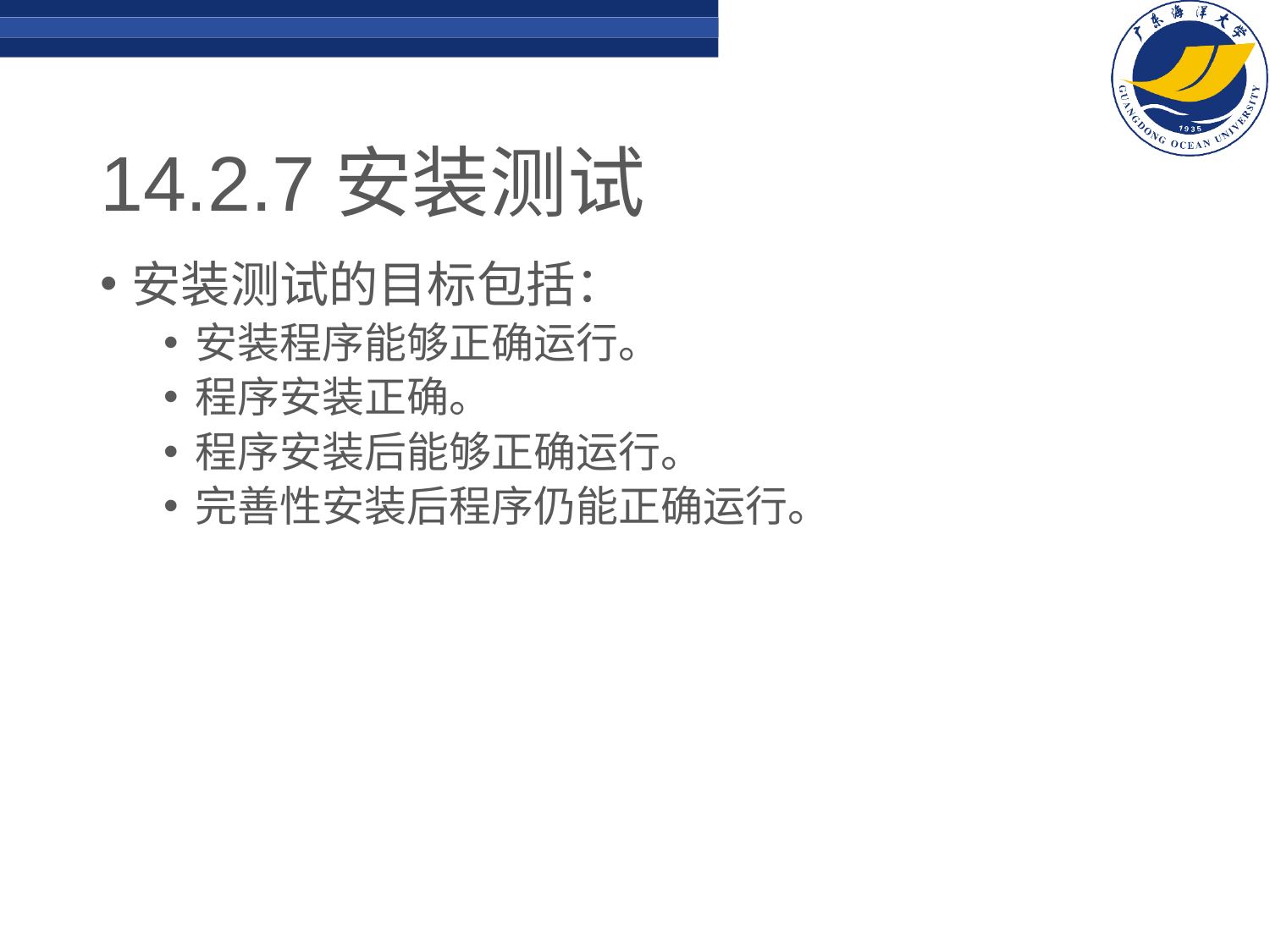

# 14.2.7安装测试
安装测试的目标包括：
安装程序能够正确运行。
程序安装正确。
程序安装后能够正确运行。
完善性安装后程序仍能正确运行。
20